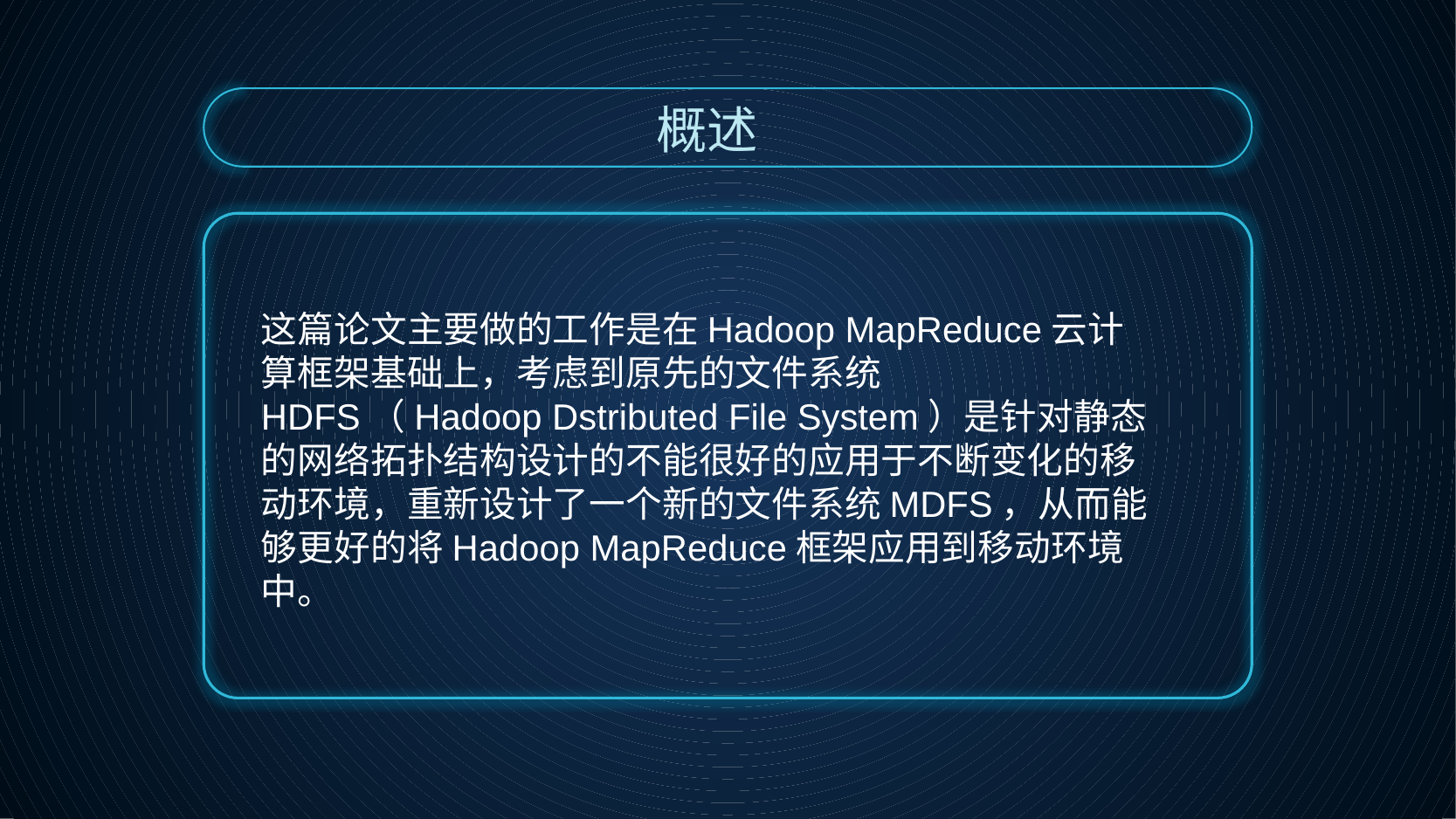

概述

这篇论文主要做的工作是在Hadoop MapReduce云计算框架基础上，考虑到原先的文件系统HDFS（Hadoop Dstributed File System）是针对静态的网络拓扑结构设计的不能很好的应用于不断变化的移动环境，重新设计了一个新的文件系统MDFS，从而能够更好的将Hadoop MapReduce框架应用到移动环境中。